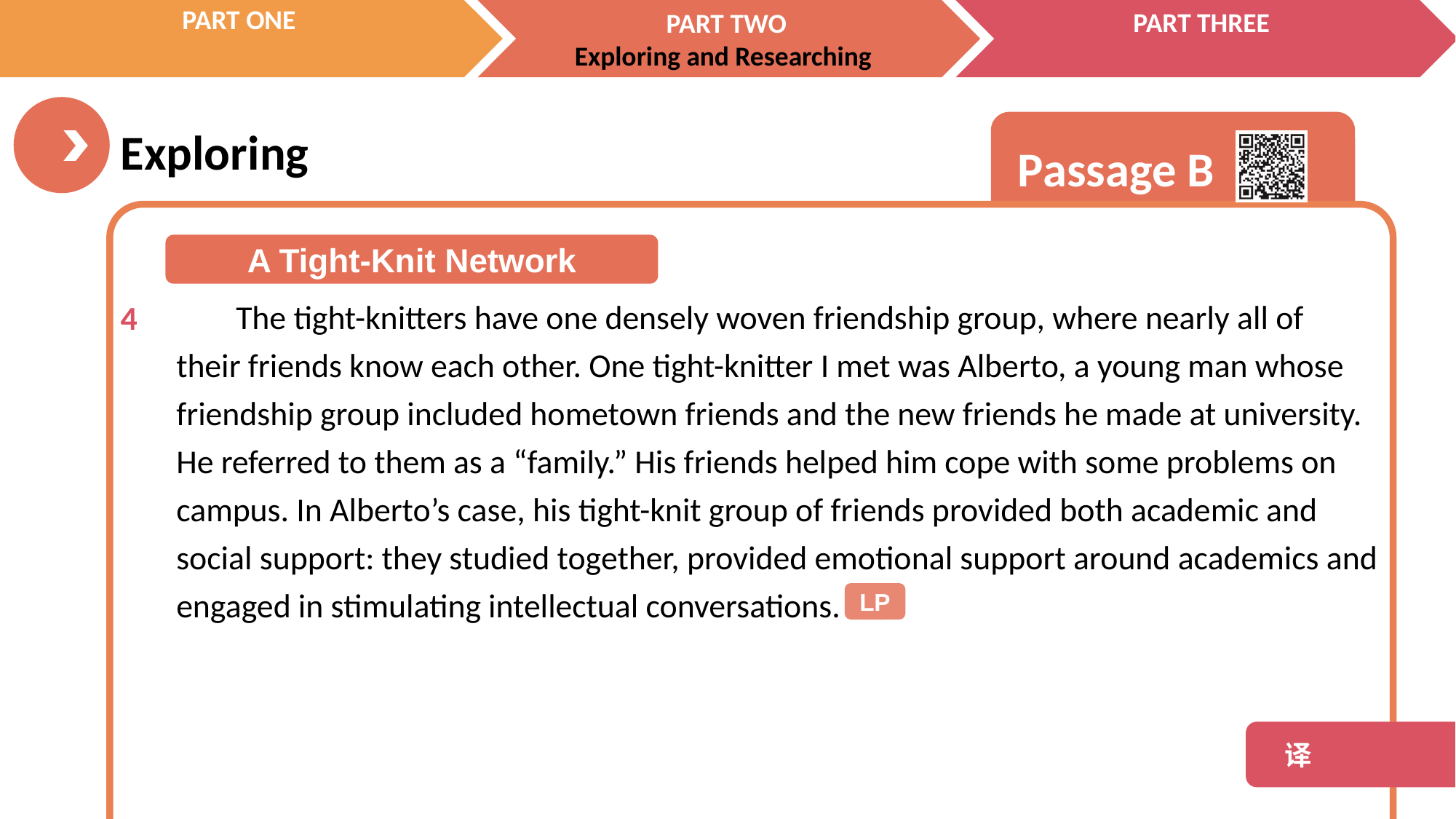

A Tight-Knit Network

        The tight-knitters have one densely woven friendship group, where nearly all of
their friends know each other. One tight-knitter I met was Alberto, a young man whose
friendship group included hometown friends and the new friends he made at university. He referred to them as a “family.” His friends helped him cope with some problems on campus. In Alberto’s case, his tight-knit group of friends provided both academic and social support: they studied together, provided emotional support around academics and engaged in stimulating intellectual conversations.
4

LP
   译